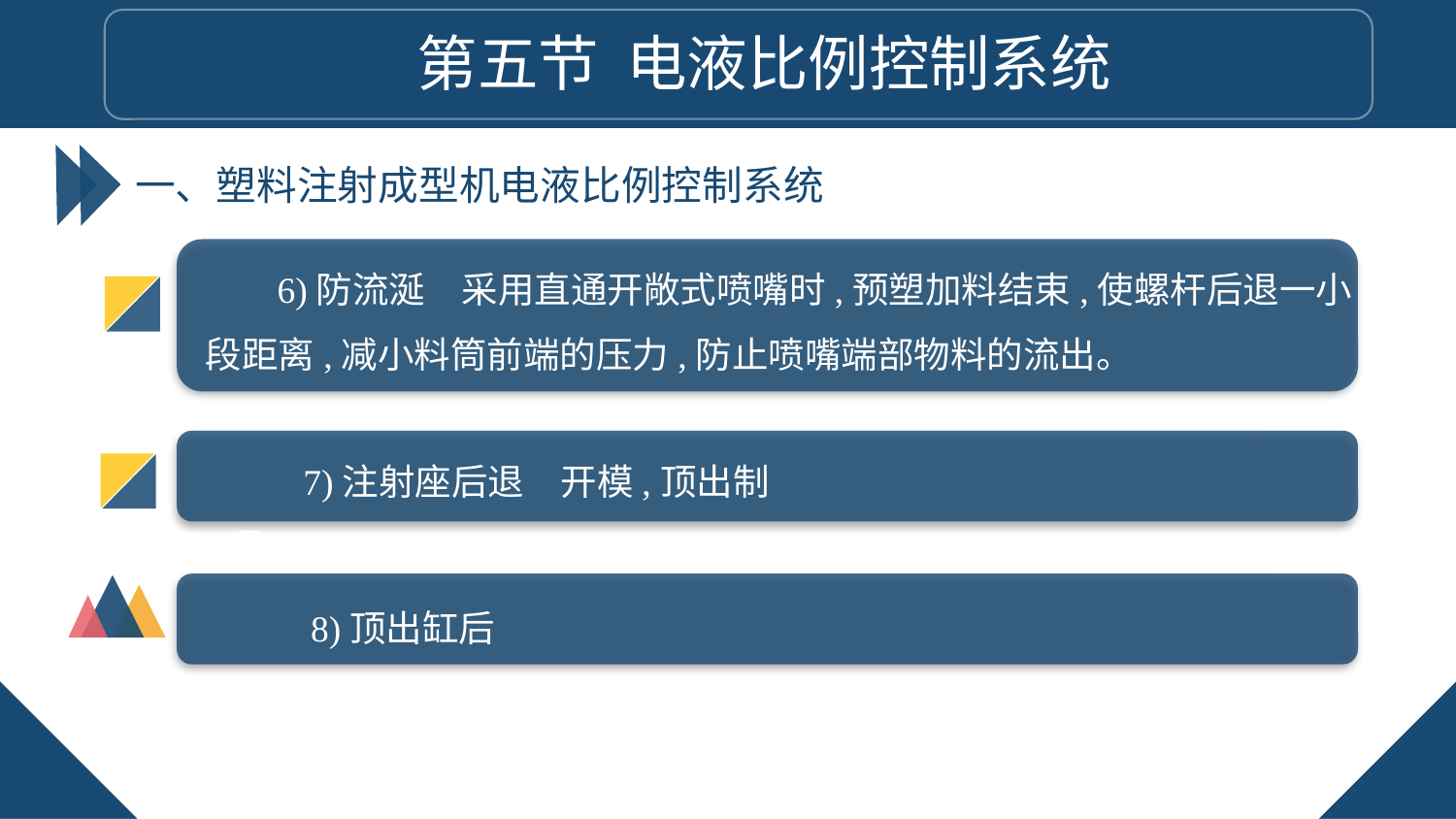

第五节  电液比例控制系统

一、塑料注射成型机电液比例控制系统

6)防流涎　采用直通开敞式喷嘴时,预塑加料结束,使螺杆后退一小段距离,减小料筒前端的压力,防止喷嘴端部物料的流出。

7)注射座后退　开模,顶出制品。

8)顶出缸后退。